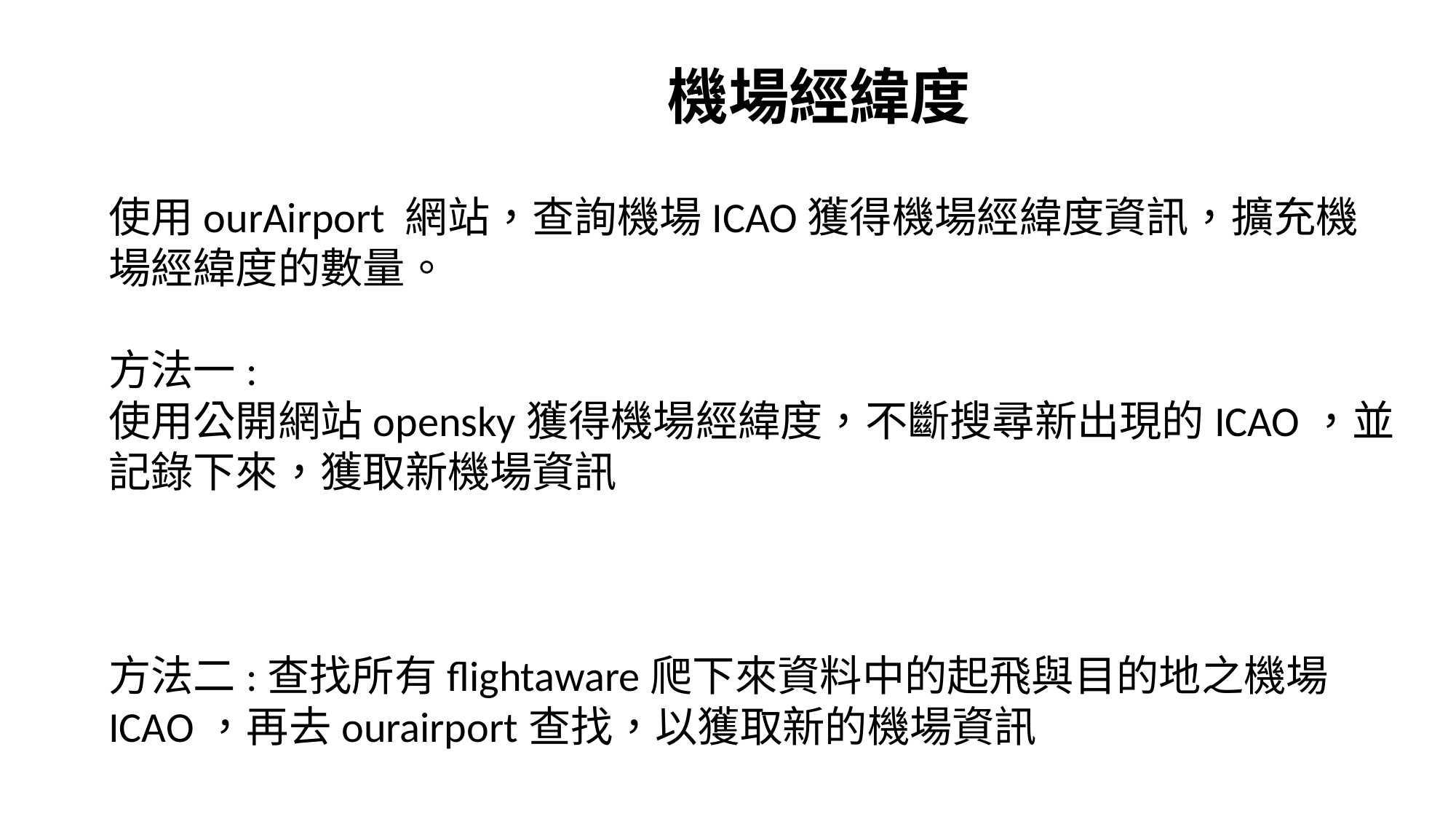

機場經緯度
使用ourAirport 網站，查詢機場ICAO獲得機場經緯度資訊，擴充機場經緯度的數量。

方法一:
使用公開網站opensky獲得機場經緯度，不斷搜尋新出現的ICAO，並記錄下來，獲取新機場資訊

方法二:查找所有flightaware爬下來資料中的起飛與目的地之機場ICAO，再去ourairport查找，以獲取新的機場資訊